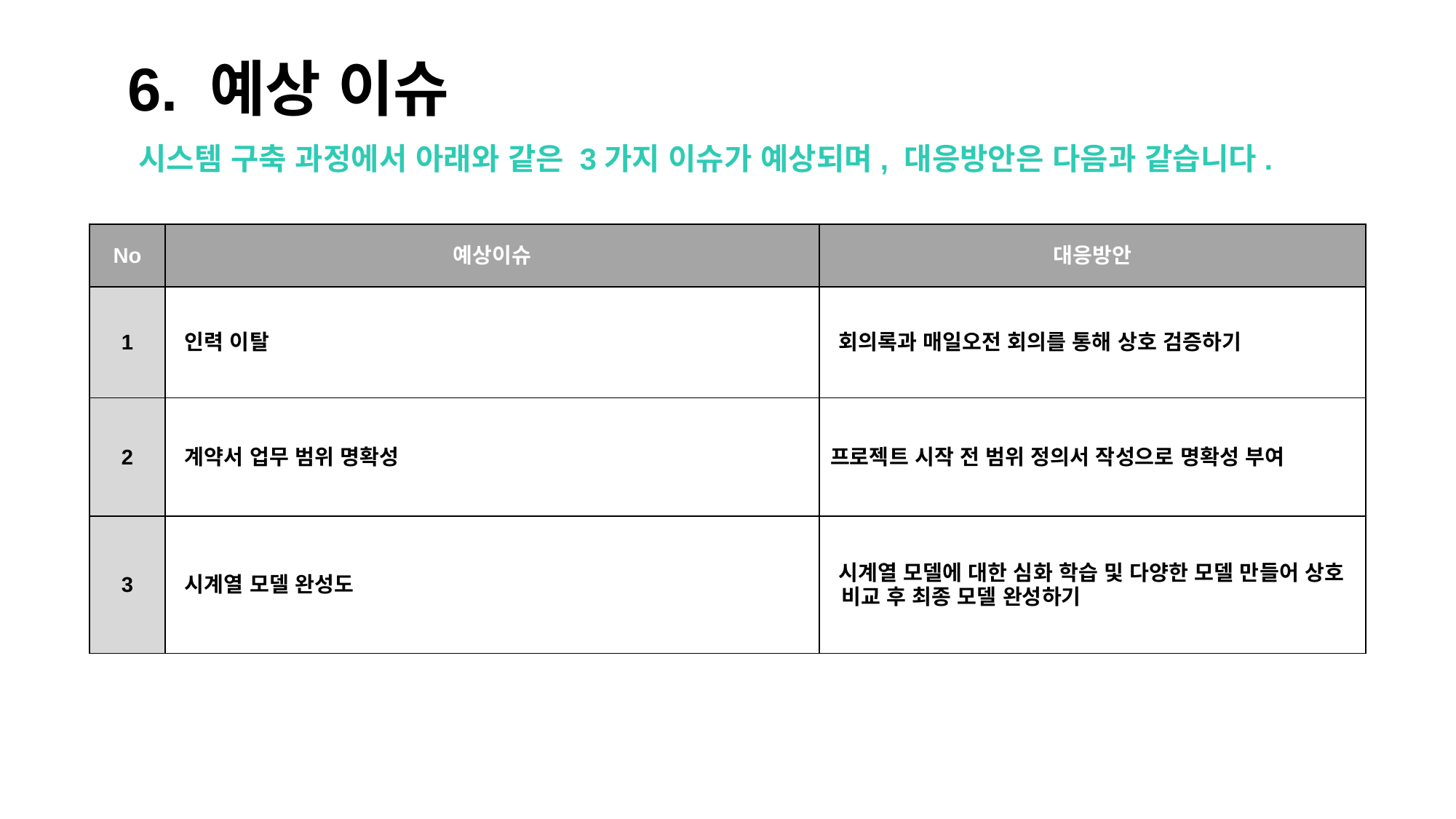

6. 예상 이슈
시스템 구축 과정에서 아래와 같은 3가지 이슈가 예상되며, 대응방안은 다음과 같습니다.
| No | 예상이슈 | 대응방안 |
| --- | --- | --- |
| 1 | 인력 이탈 | 회의록과 매일오전 회의를 통해 상호 검증하기 |
| 2 | 계약서 업무 범위 명확성 | 프로젝트 시작 전 범위 정의서 작성으로 명확성 부여 |
| 3 | 시계열 모델 완성도 | 시계열 모델에 대한 심화 학습 및 다양한 모델 만들어 상호 비교 후 최종 모델 완성하기 |